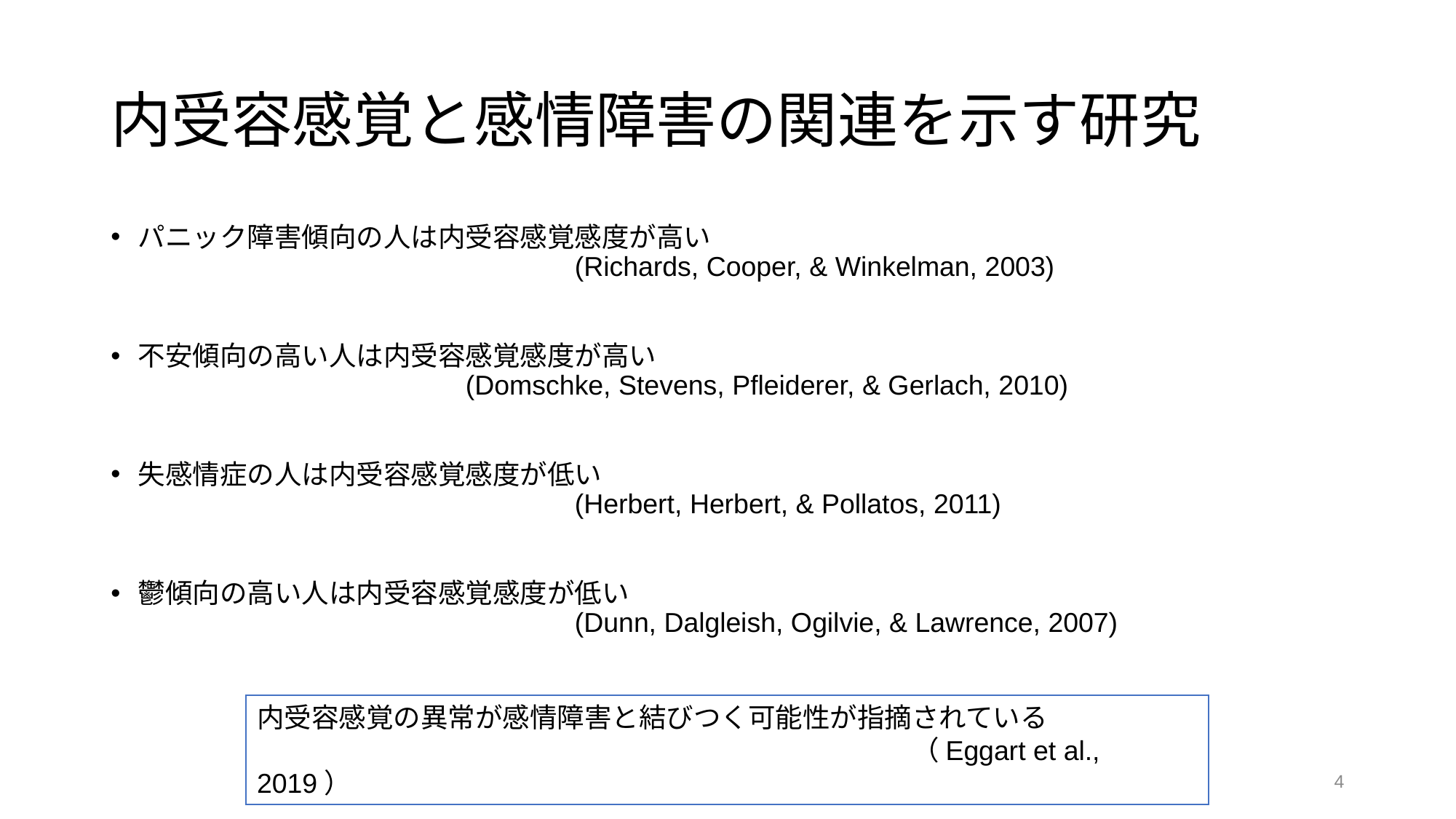

# 内受容感覚と感情障害の関連を示す研究
パニック障害傾向の人は内受容感覚感度が高い 										(Richards, Cooper, & Winkelman, 2003)

不安傾向の高い人は内受容感覚感度が高い								 		(Domschke, Stevens, Pfleiderer, & Gerlach, 2010)

失感情症の人は内受容感覚感度が低い											(Herbert, Herbert, & Pollatos, 2011)

鬱傾向の高い人は内受容感覚感度が低い											(Dunn, Dalgleish, Ogilvie, & Lawrence, 2007)
内受容感覚の異常が感情障害と結びつく可能性が指摘されている
						（Eggart et al., 2019）
4